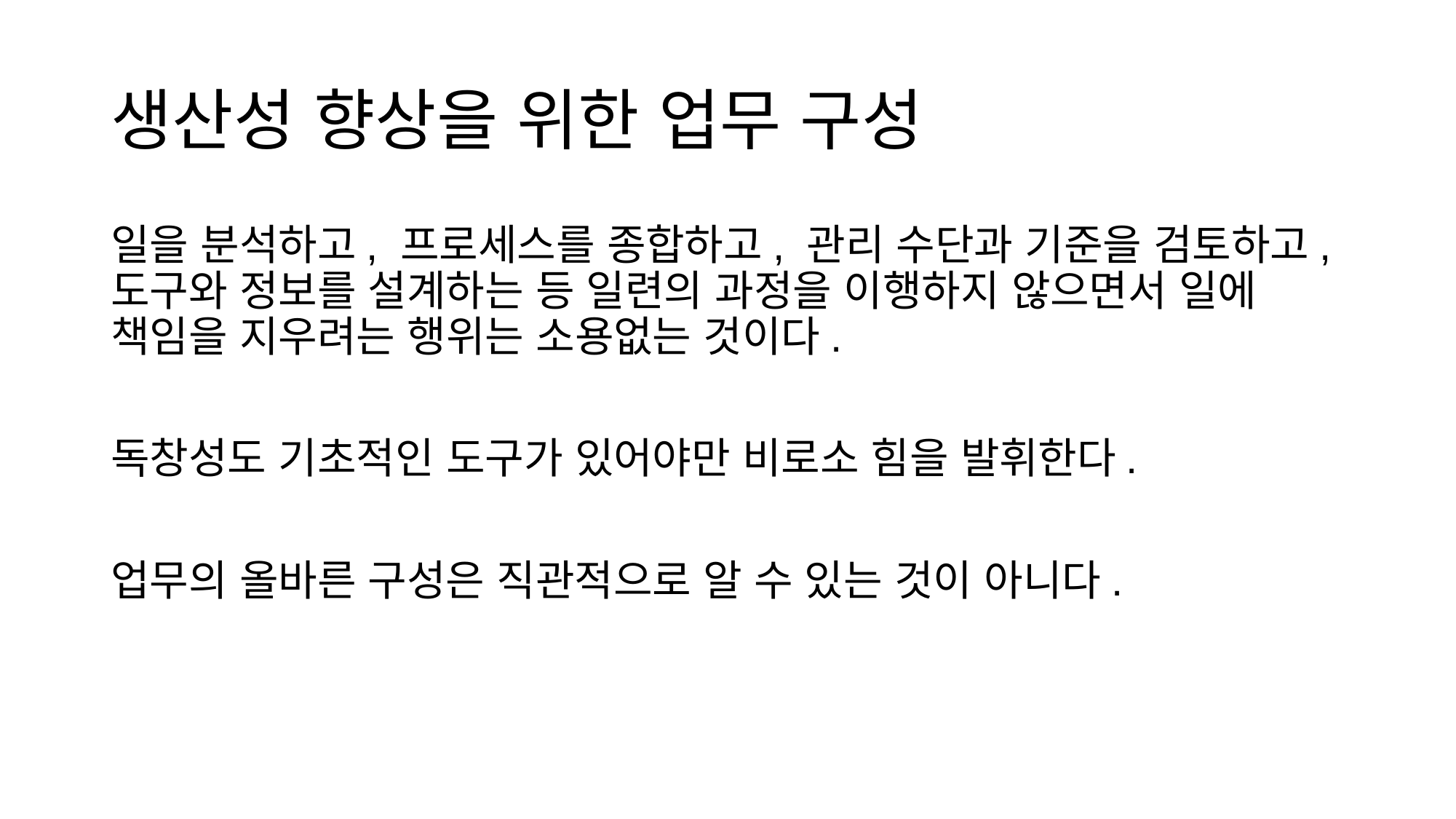

# 생산성 향상을 위한 업무 구성
일을 분석하고, 프로세스를 종합하고, 관리 수단과 기준을 검토하고, 도구와 정보를 설계하는 등 일련의 과정을 이행하지 않으면서 일에 책임을 지우려는 행위는 소용없는 것이다.

독창성도 기초적인 도구가 있어야만 비로소 힘을 발휘한다.

업무의 올바른 구성은 직관적으로 알 수 있는 것이 아니다.